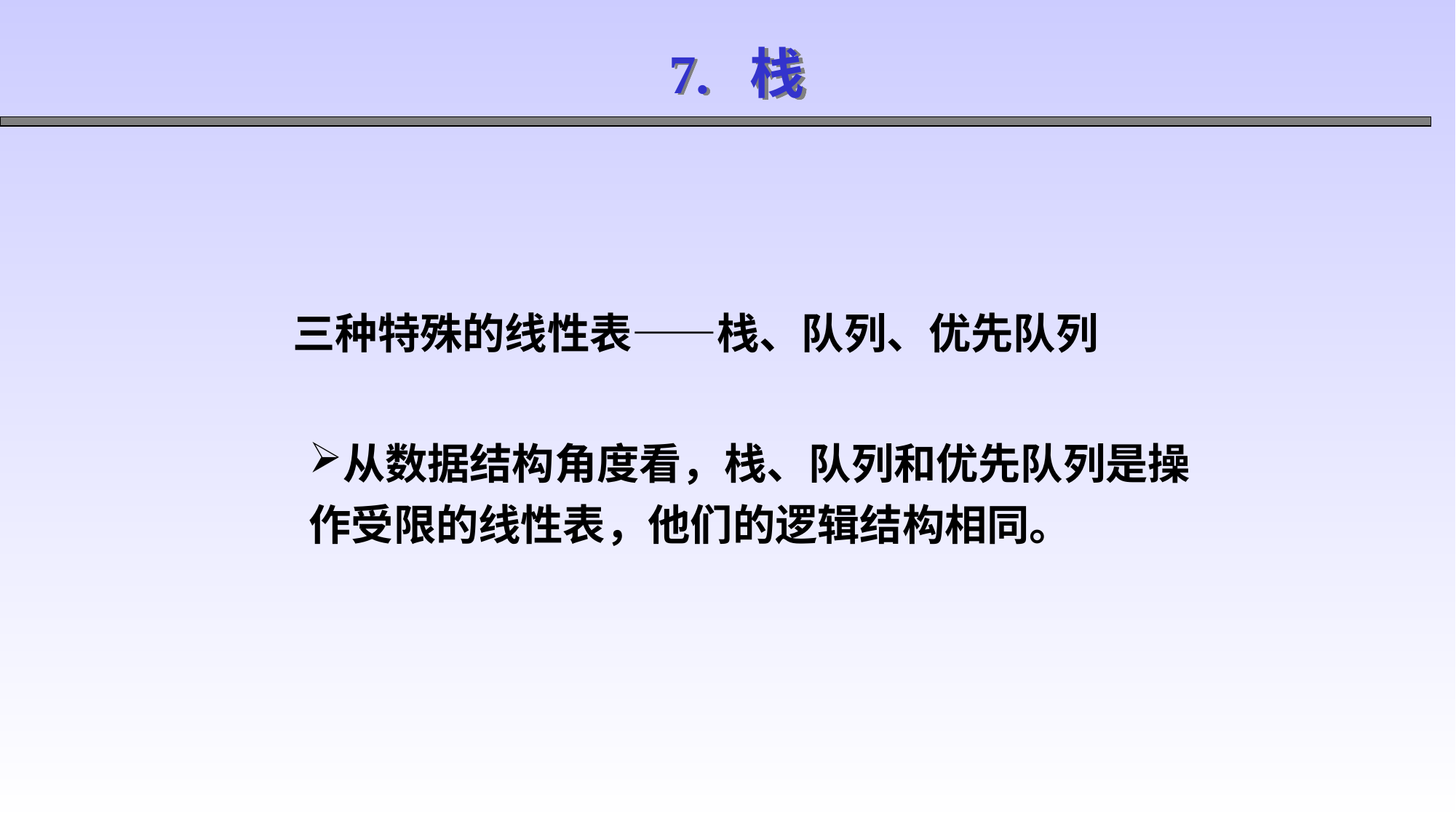

7.  栈
三种特殊的线性表——栈、队列、优先队列
从数据结构角度看，栈、队列和优先队列是操作受限的线性表，他们的逻辑结构相同。